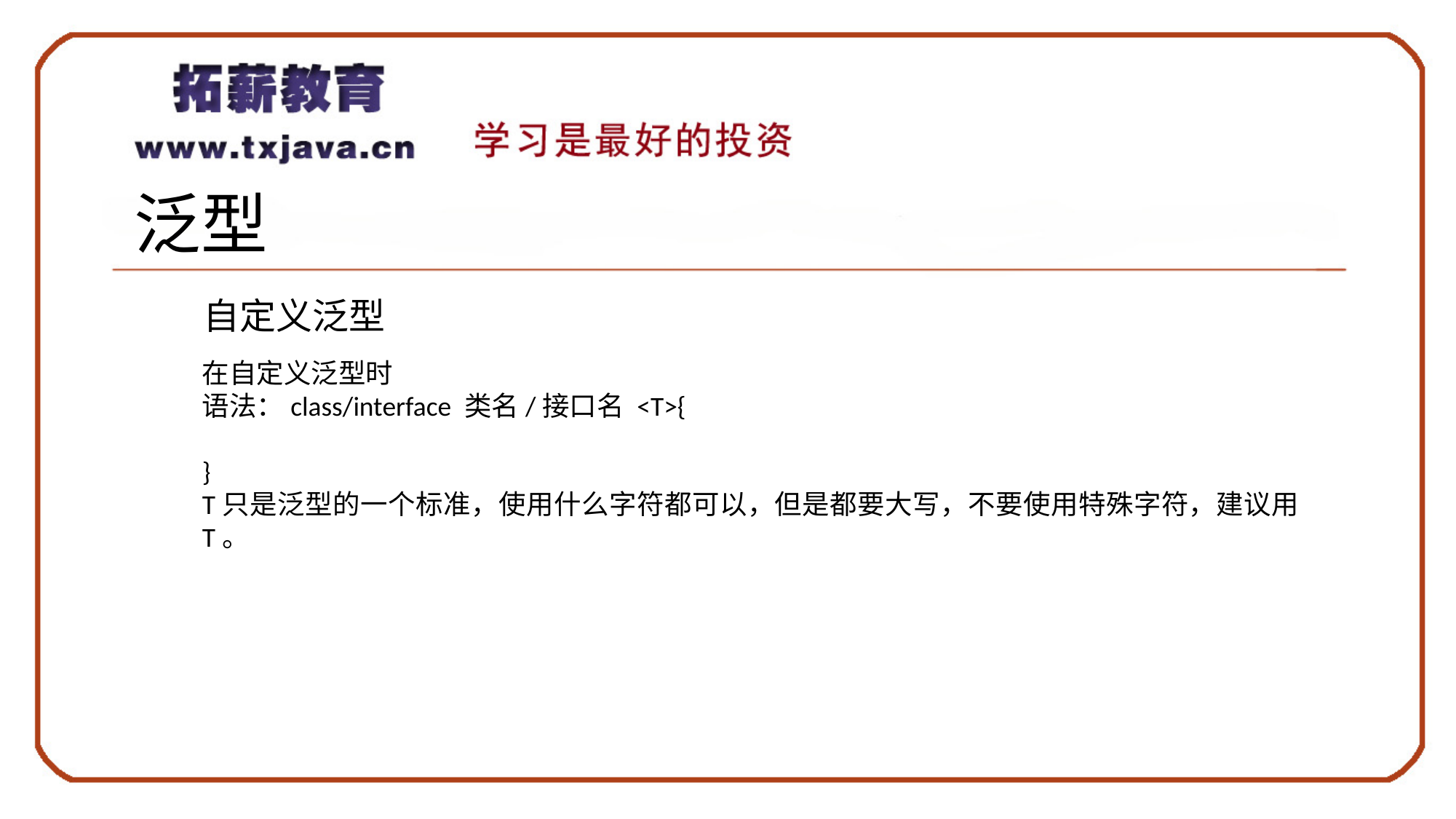

# 泛型
自定义泛型
在自定义泛型时
语法：class/interface 类名/接口名 <T>{

}
T只是泛型的一个标准，使用什么字符都可以，但是都要大写，不要使用特殊字符，建议用T。